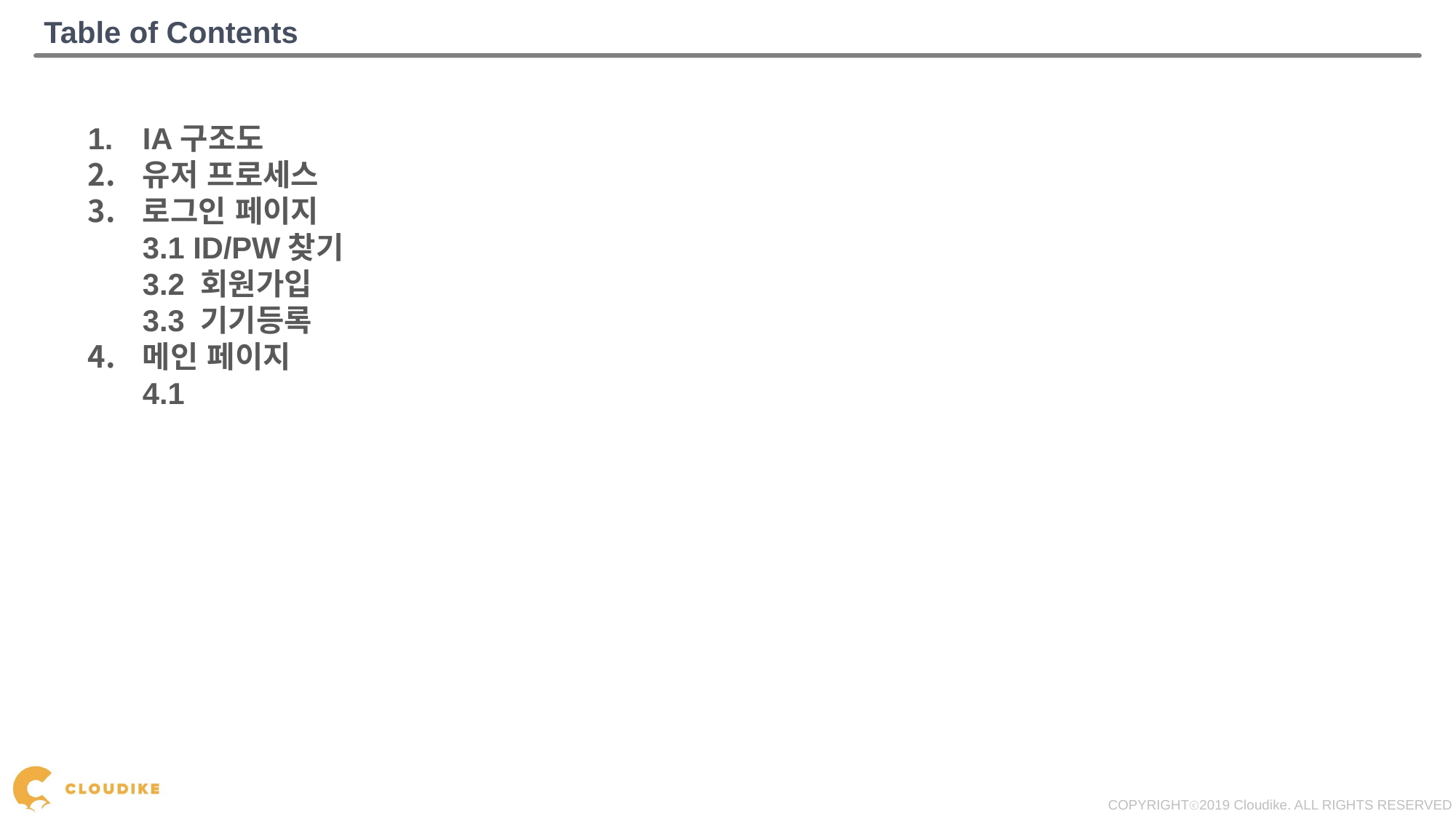

Table of Contents
IA구조도
유저 프로세스
로그인 페이지
3.1 ID/PW찾기
3.2 회원가입
3.3 기기등록
메인 페이지
4.1